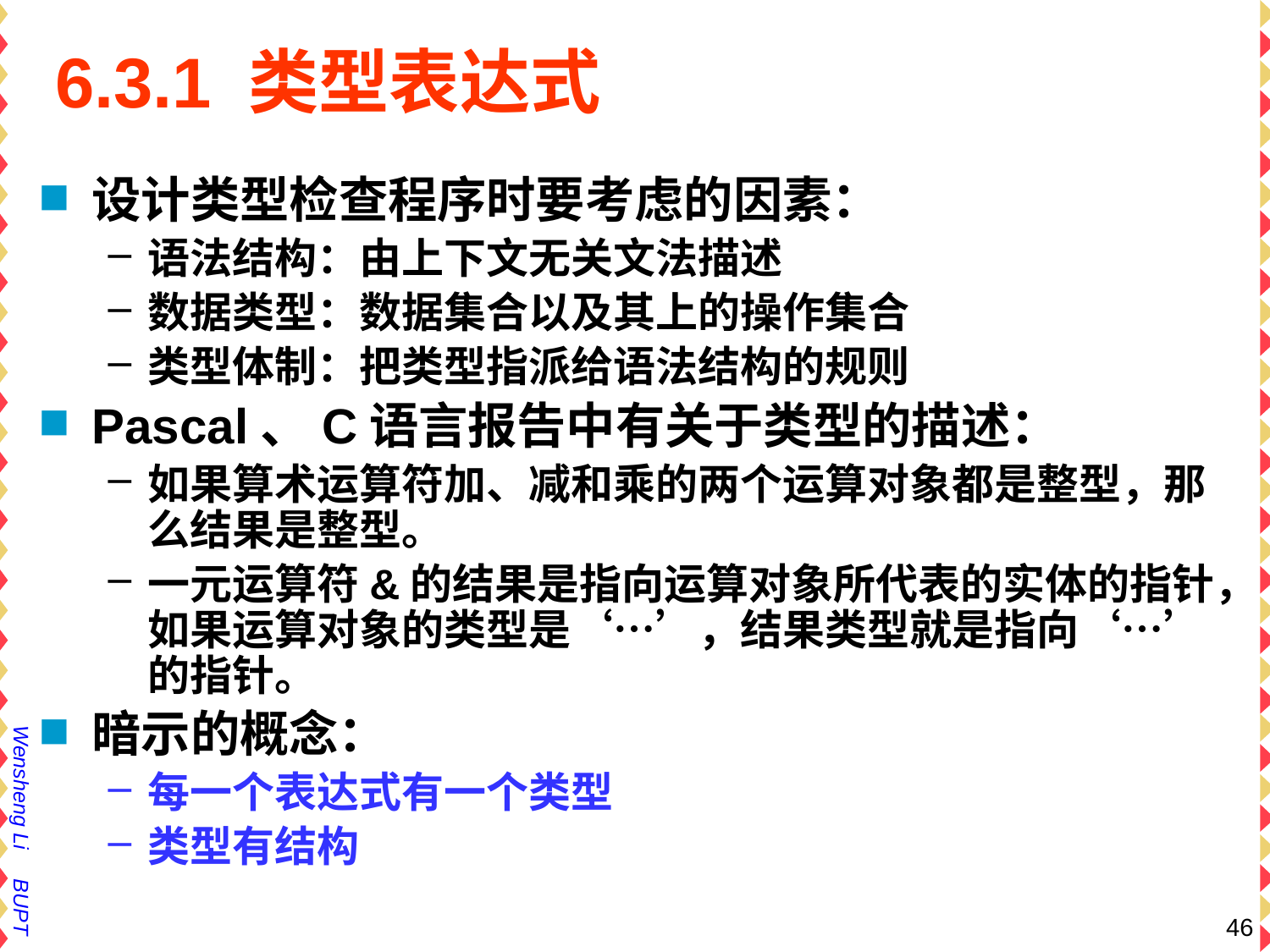

# 6.3.1 类型表达式
设计类型检查程序时要考虑的因素：
语法结构：由上下文无关文法描述
数据类型：数据集合以及其上的操作集合
类型体制：把类型指派给语法结构的规则
Pascal、C语言报告中有关于类型的描述：
如果算术运算符加、减和乘的两个运算对象都是整型，那么结果是整型。
一元运算符&的结果是指向运算对象所代表的实体的指针，如果运算对象的类型是‘…’，结果类型就是指向‘…’的指针。
暗示的概念：
每一个表达式有一个类型
类型有结构
46